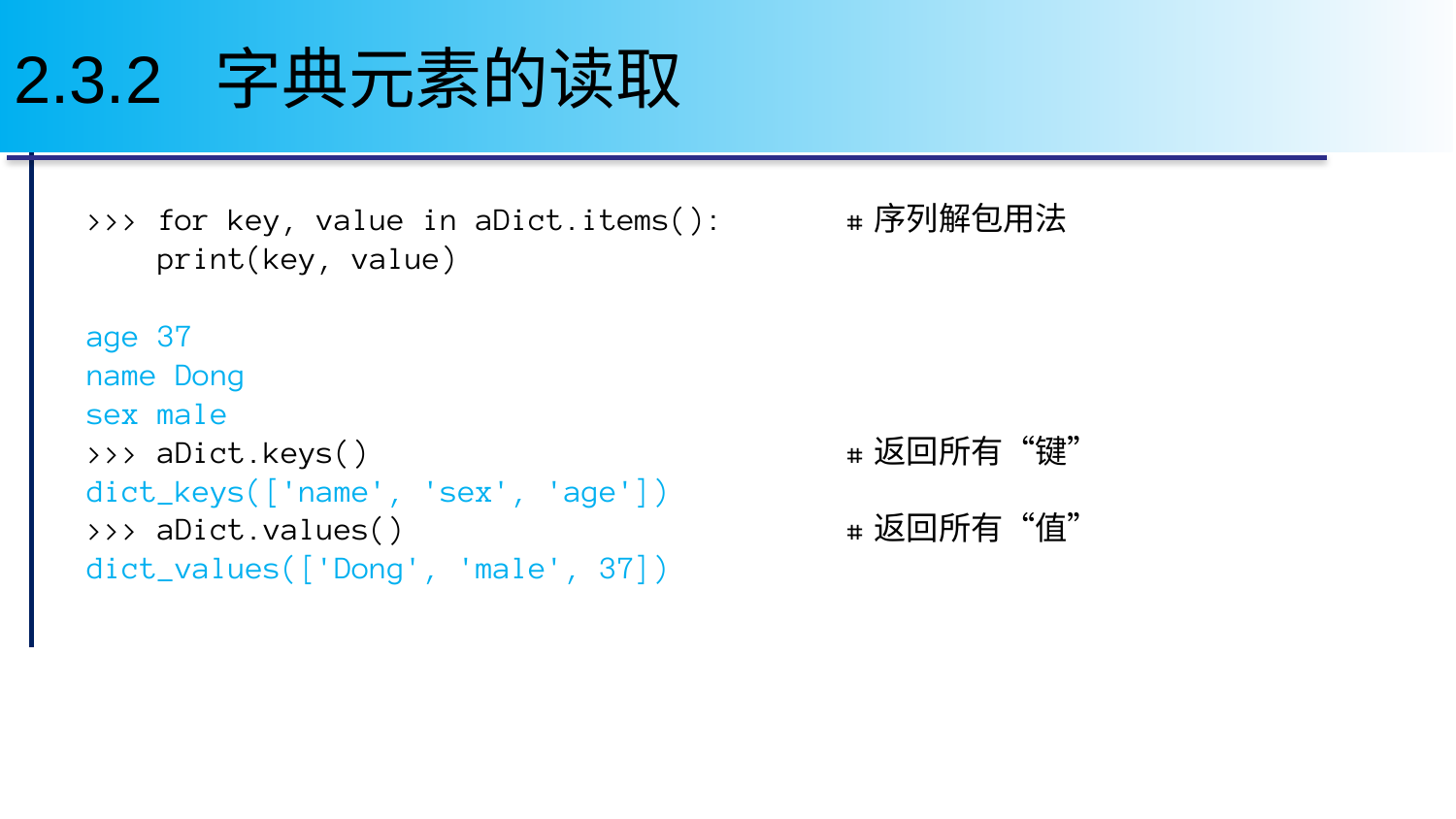

# 2.3.2  字典元素的读取
>>> for key, value in aDict.items():       #序列解包用法
    print(key, value)

age 37
name Dong
sex male
>>> aDict.keys()                           #返回所有“键”
dict_keys(['name', 'sex', 'age'])
>>> aDict.values()                         #返回所有“值”
dict_values(['Dong', 'male', 37])